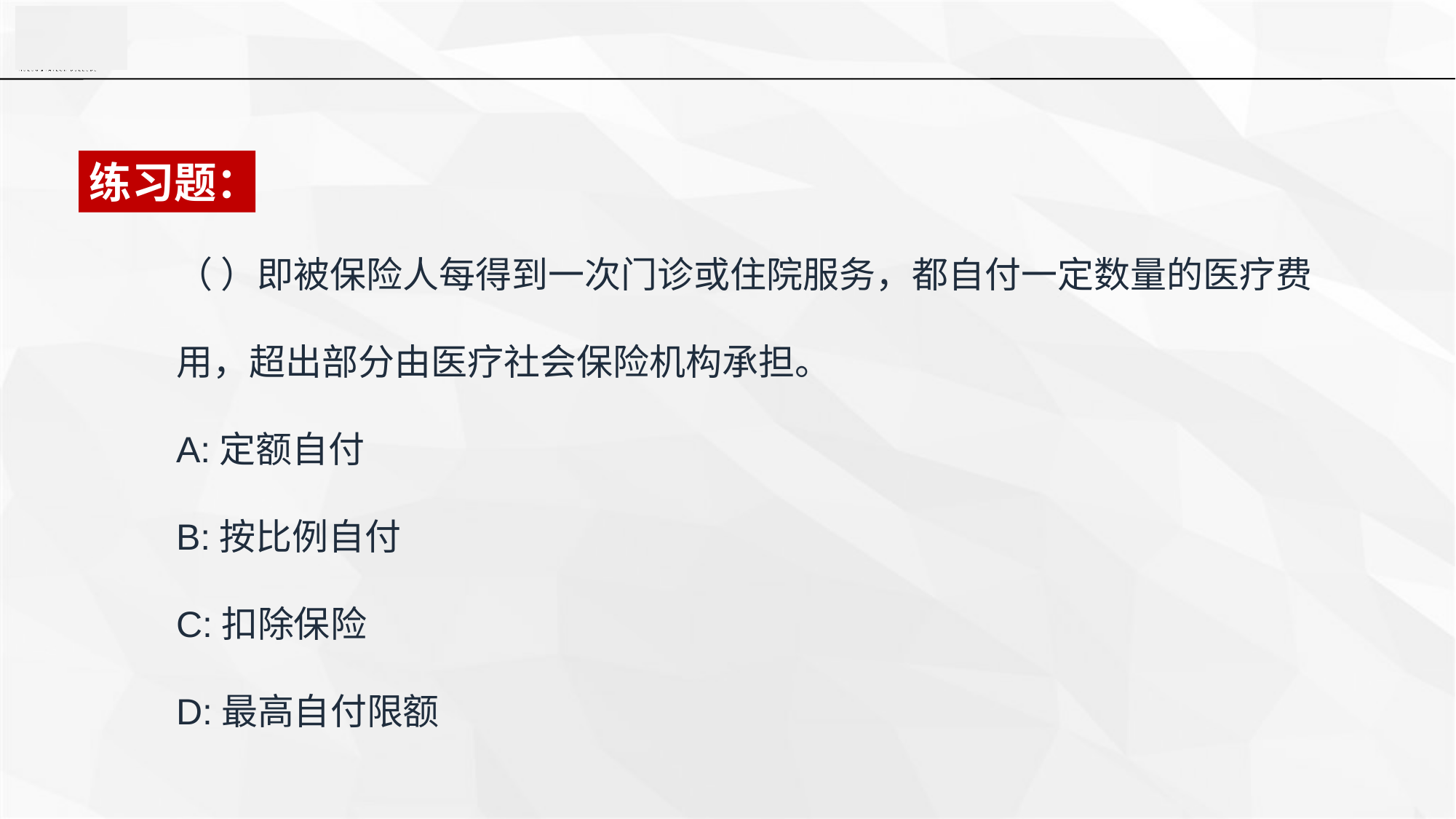

练习题：
（ ）即被保险人每得到一次门诊或住院服务，都自付一定数量的医疗费用，超出部分由医疗社会保险机构承担。
A:定额自付
B:按比例自付
C:扣除保险
D:最高自付限额